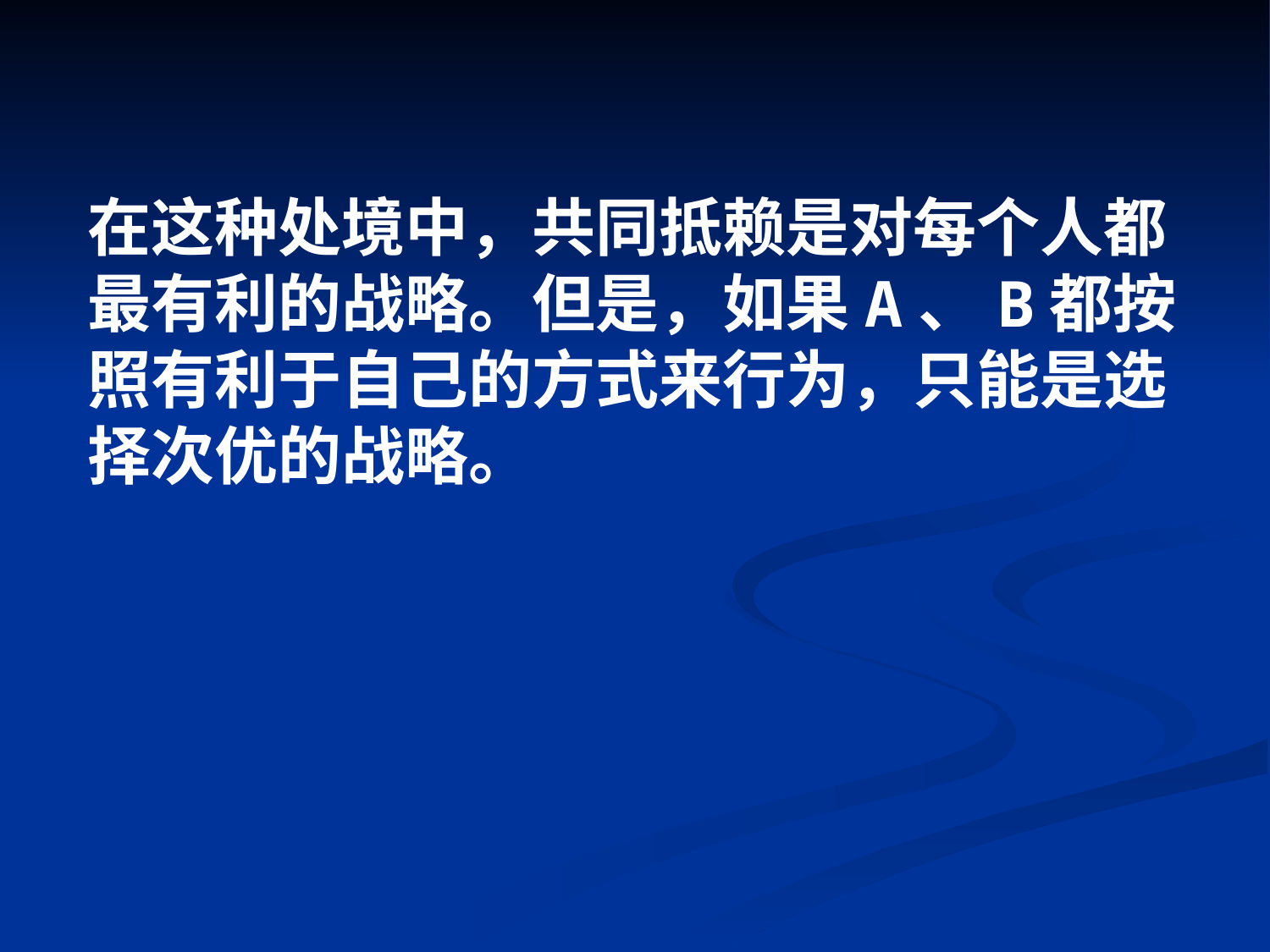

在这种处境中，共同抵赖是对每个人都最有利的战略。但是，如果A、B都按照有利于自己的方式来行为，只能是选择次优的战略。